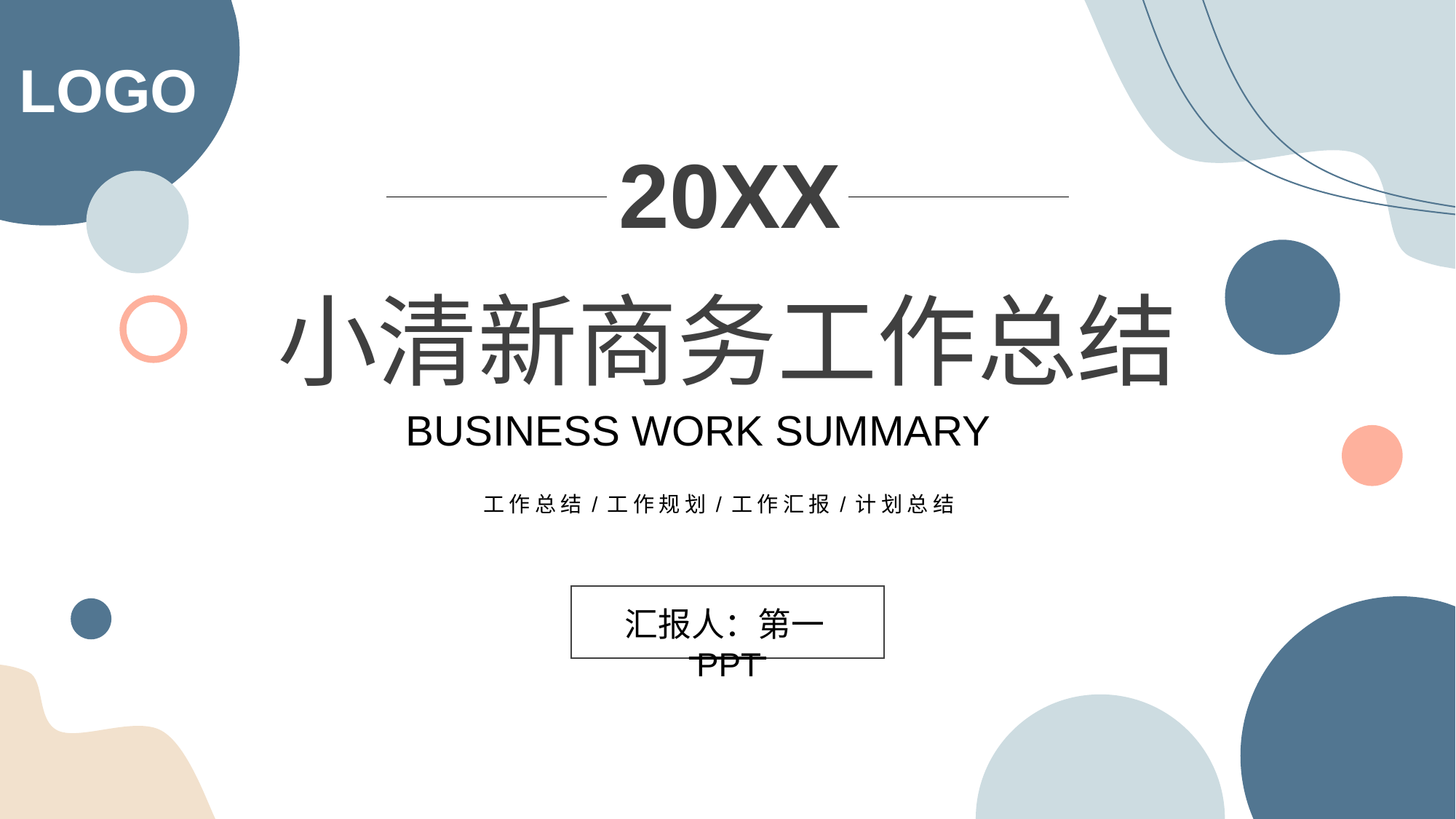

LOGO
20XX

小清新商务工作总结

BUSINESS WORK SUMMARY
工作总结/工作规划/工作汇报/计划总结

汇报人：第一PPT